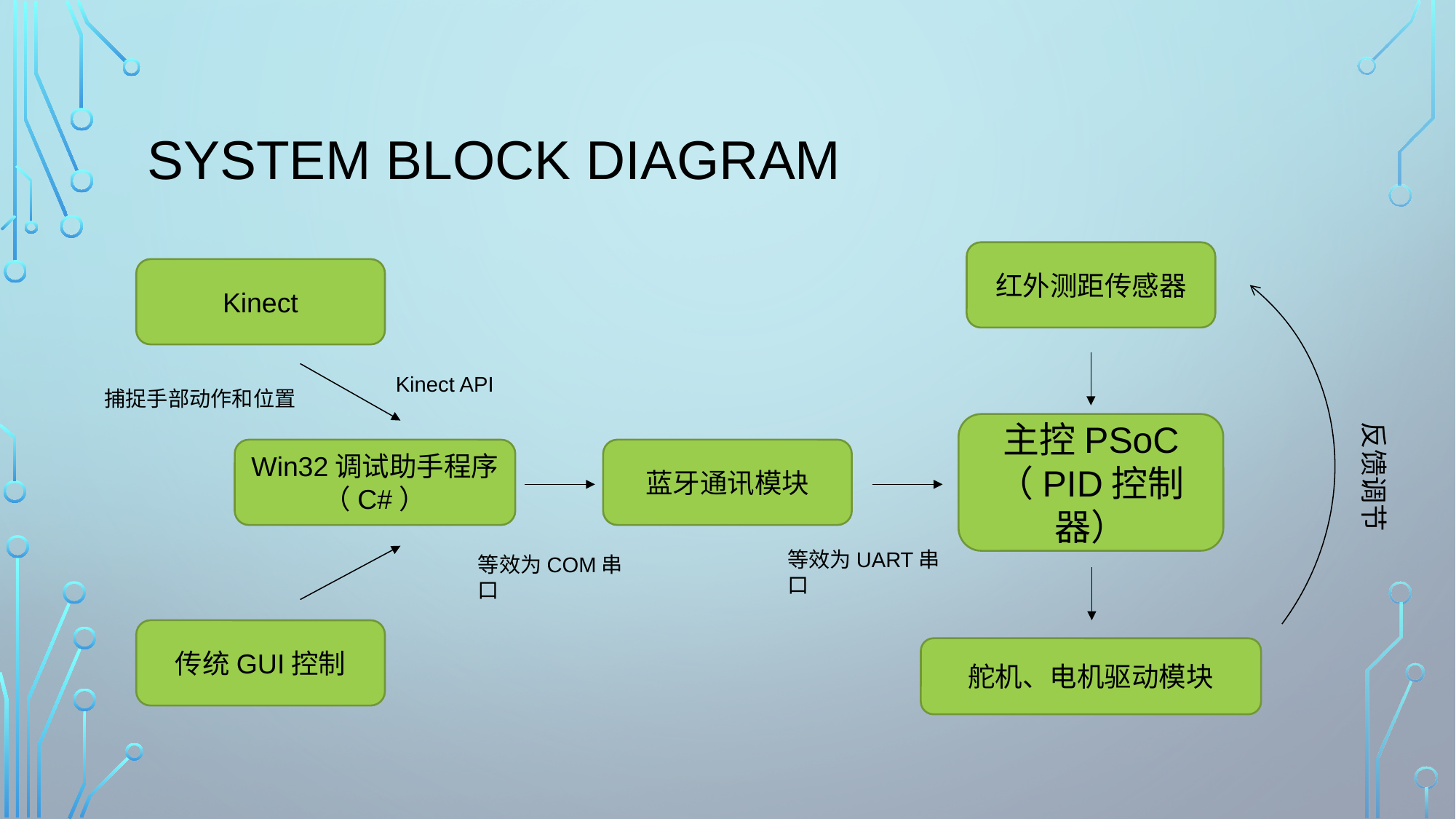

# System Block Diagram
红外测距传感器
Kinect
Kinect API
捕捉手部动作和位置
反馈调节
主控PSoC
（PID控制器）
Win32调试助手程序（C#）
蓝牙通讯模块
等效为UART串口
等效为COM串口
传统GUI控制
舵机、电机驱动模块